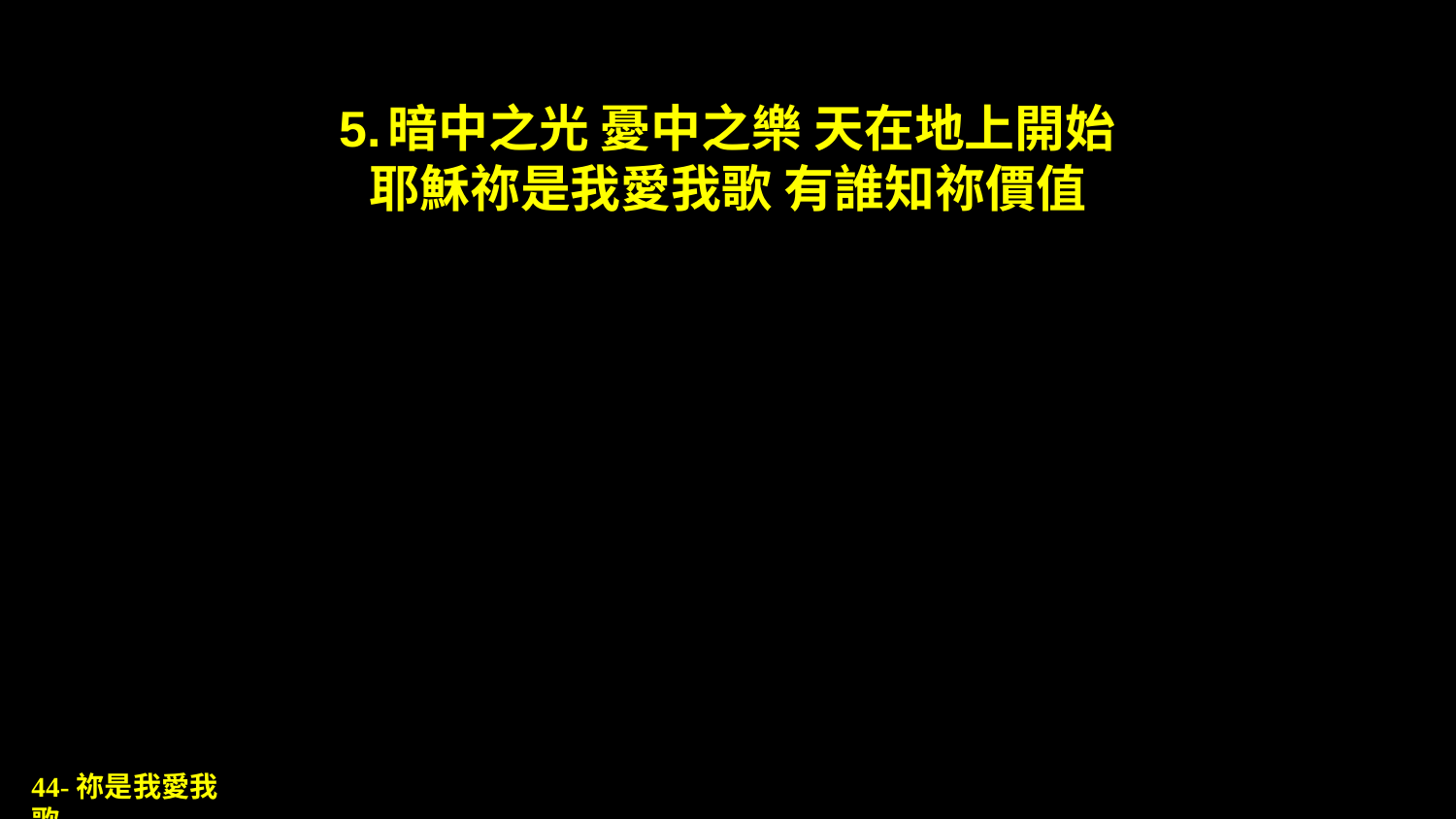

# 5.暗中之光 憂中之樂 天在地上開始 耶穌祢是我愛我歌 有誰知祢價值
44-祢是我愛我歌